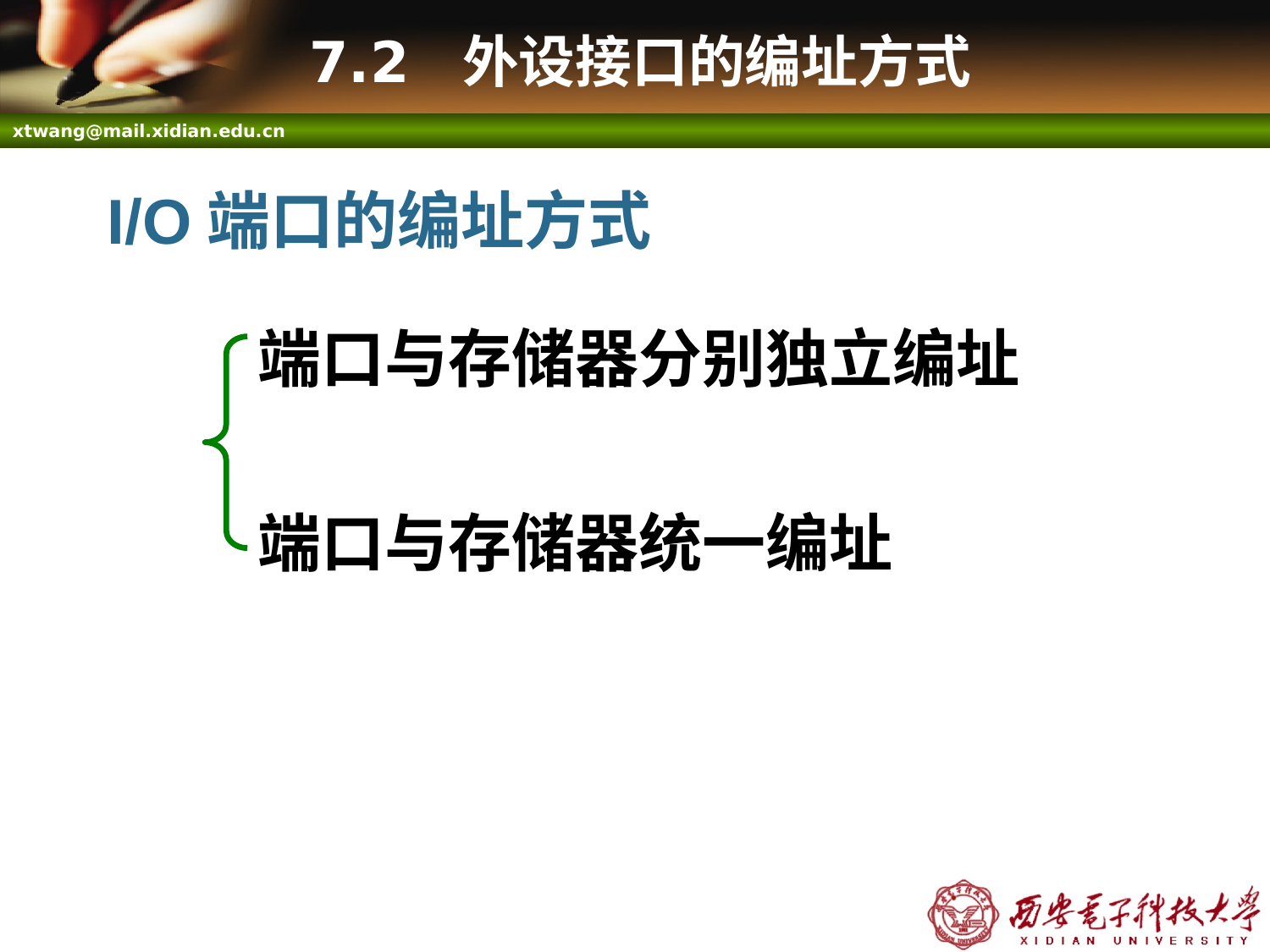

# 7.2  外设接口的编址方式
I/O端口的编址方式
端口与存储器分别独立编址
端口与存储器统一编址